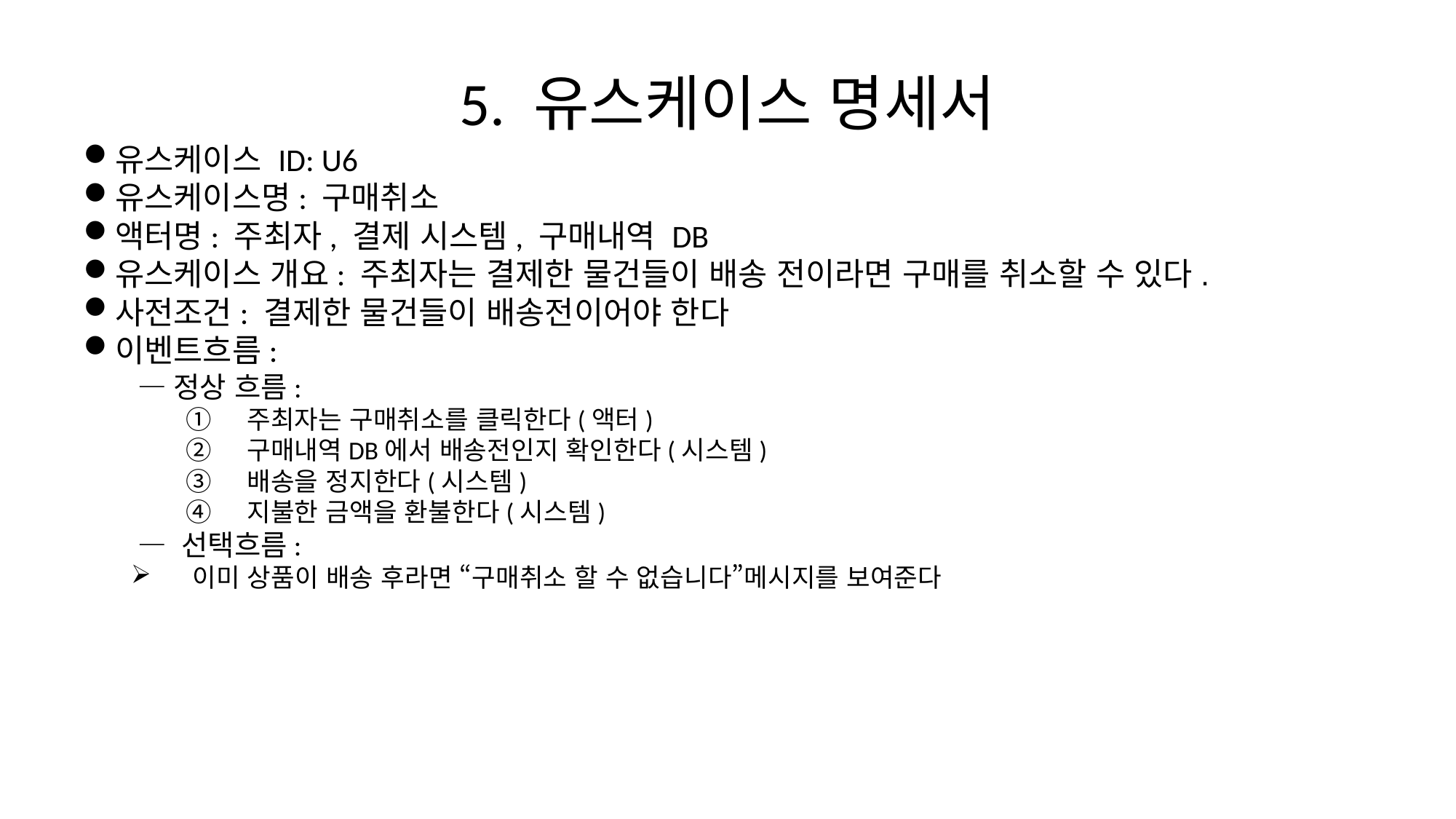

# 5. 유스케이스 명세서
유스케이스 ID: U6
유스케이스명: 구매취소
액터명: 주최자, 결제 시스템, 구매내역 DB
유스케이스 개요: 주최자는 결제한 물건들이 배송 전이라면 구매를 취소할 수 있다.
사전조건: 결제한 물건들이 배송전이어야 한다
이벤트흐름:
―정상 흐름:
주최자는 구매취소를 클릭한다(액터)
구매내역DB에서 배송전인지 확인한다(시스템)
배송을 정지한다(시스템)
지불한 금액을 환불한다(시스템)
― 선택흐름:
이미 상품이 배송 후라면 “구매취소 할 수 없습니다”메시지를 보여준다